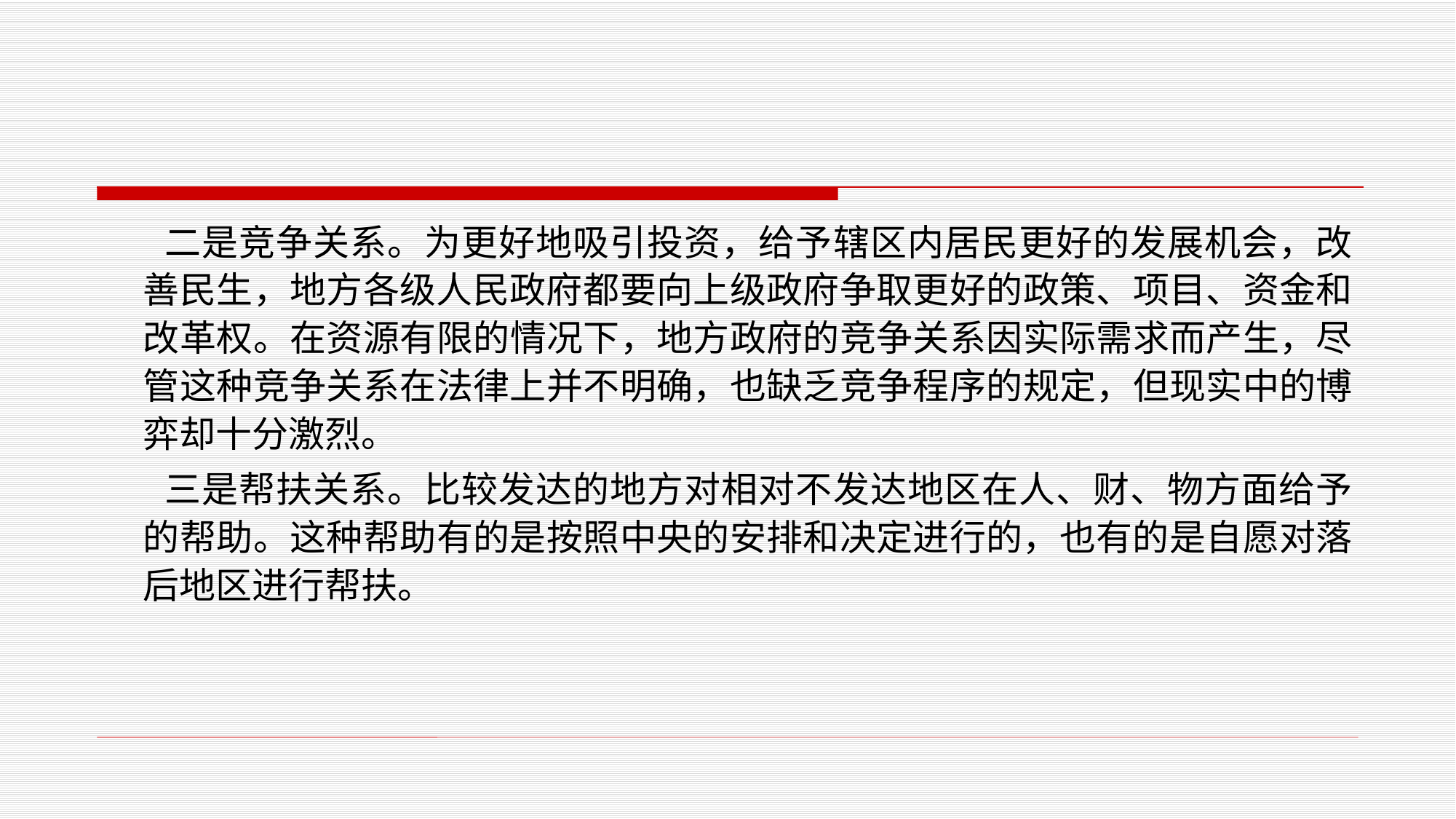

#
      二是竞争关系。为更好地吸引投资，给予辖区内居民更好的发展机会，改善民生，地方各级人民政府都要向上级政府争取更好的政策、项目、资金和改革权。在资源有限的情况下，地方政府的竞争关系因实际需求而产生，尽管这种竞争关系在法律上并不明确，也缺乏竞争程序的规定，但现实中的博弈却十分激烈。
      三是帮扶关系。比较发达的地方对相对不发达地区在人、财、物方面给予的帮助。这种帮助有的是按照中央的安排和决定进行的，也有的是自愿对落后地区进行帮扶。